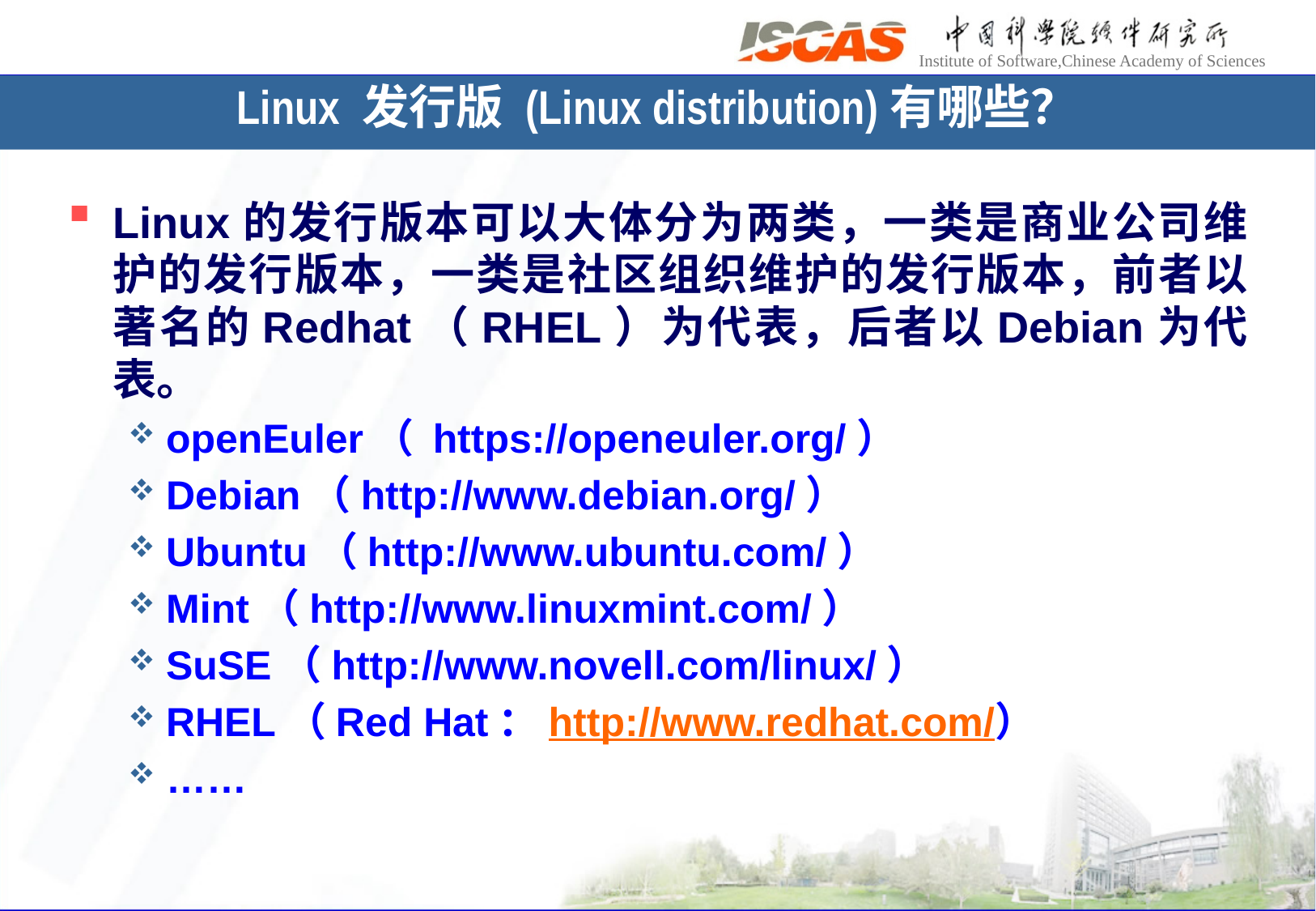

# Linux 发行版 (Linux distribution)有哪些？
Linux的发行版本可以大体分为两类，一类是商业公司维护的发行版本，一类是社区组织维护的发行版本，前者以著名的Redhat（RHEL）为代表，后者以Debian为代表。
openEuler（ https://openeuler.org/）
Debian（http://www.debian.org/）
Ubuntu（http://www.ubuntu.com/）
Mint（http://www.linuxmint.com/）
SuSE（http://www.novell.com/linux/）
RHEL（Red Hat：http://www.redhat.com/）
……